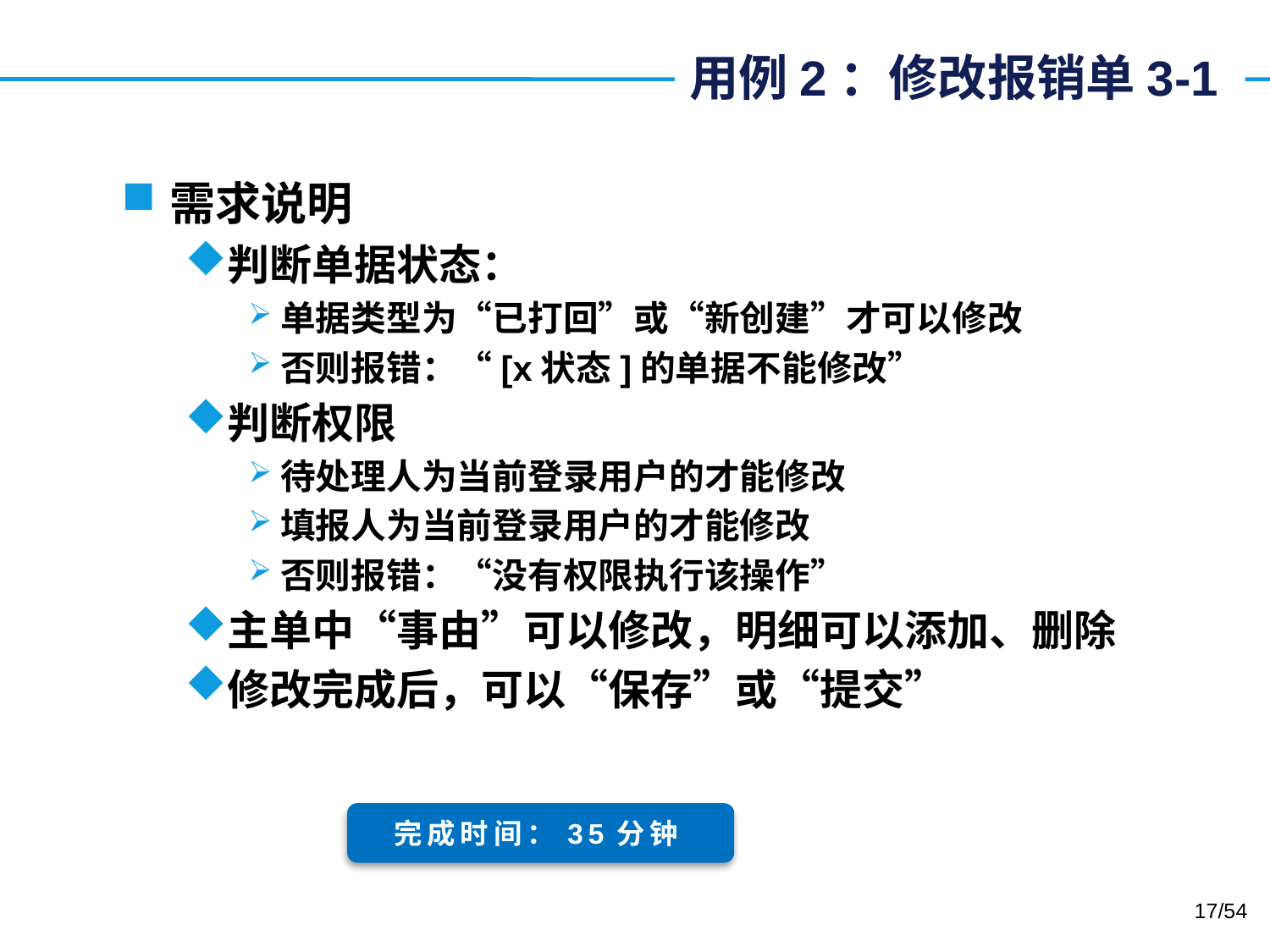

# 用例2：修改报销单3-1
需求说明
判断单据状态：
单据类型为“已打回”或“新创建”才可以修改
否则报错：“[x状态]的单据不能修改”
判断权限
待处理人为当前登录用户的才能修改
填报人为当前登录用户的才能修改
否则报错：“没有权限执行该操作”
主单中“事由”可以修改，明细可以添加、删除
修改完成后，可以“保存”或“提交”

完成时间：35分钟
17/54